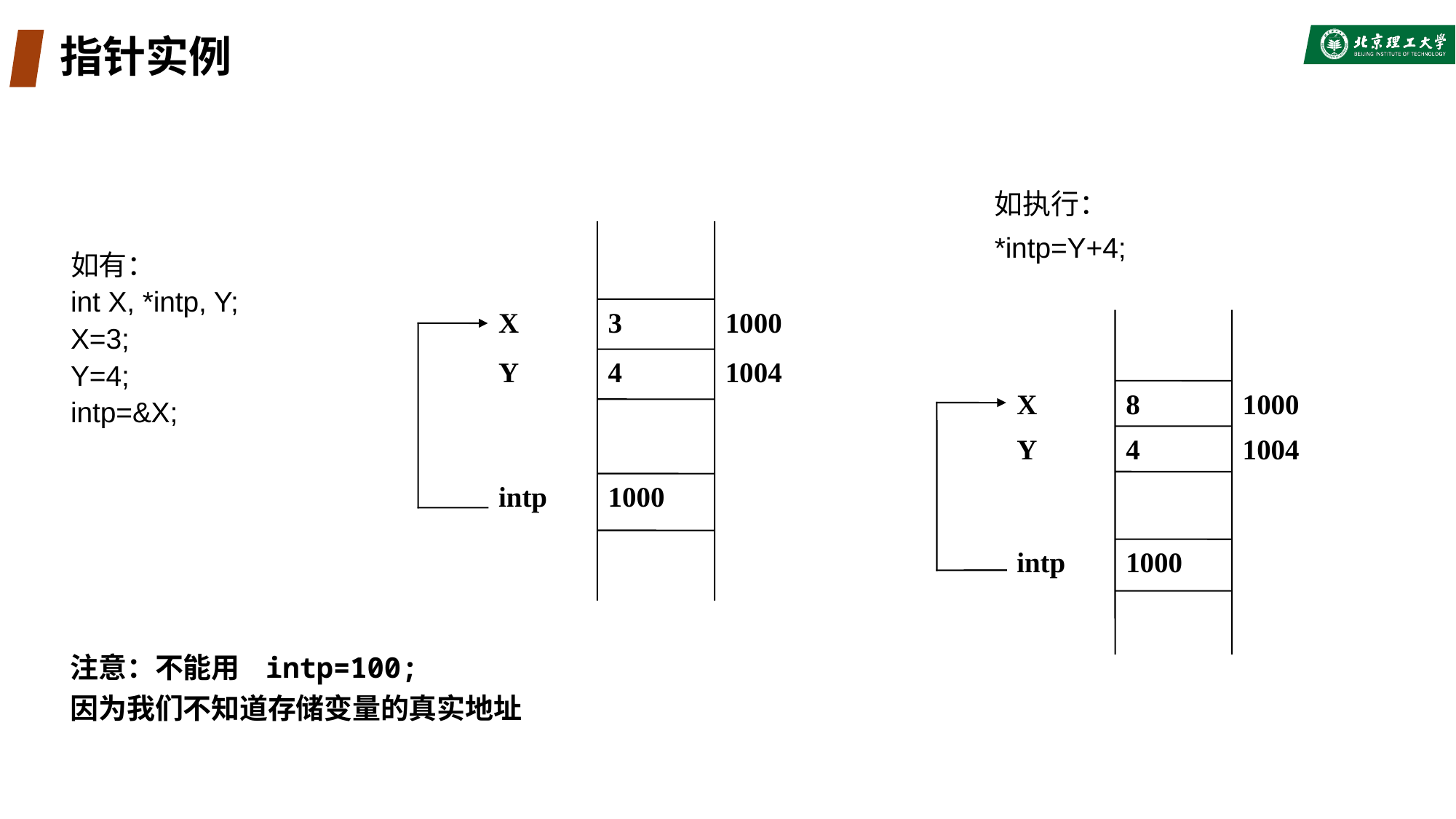

# 指针实例
如执行：
*intp=Y+4;

X
3

1000

Y
4

1004

intp
1000

如有：
int X, *intp, Y;
X=3;
Y=4;
intp=&X;

X
8

1000

Y
4

1004

intp
1000

注意：不能用   intp=100;
因为我们不知道存储变量的真实地址